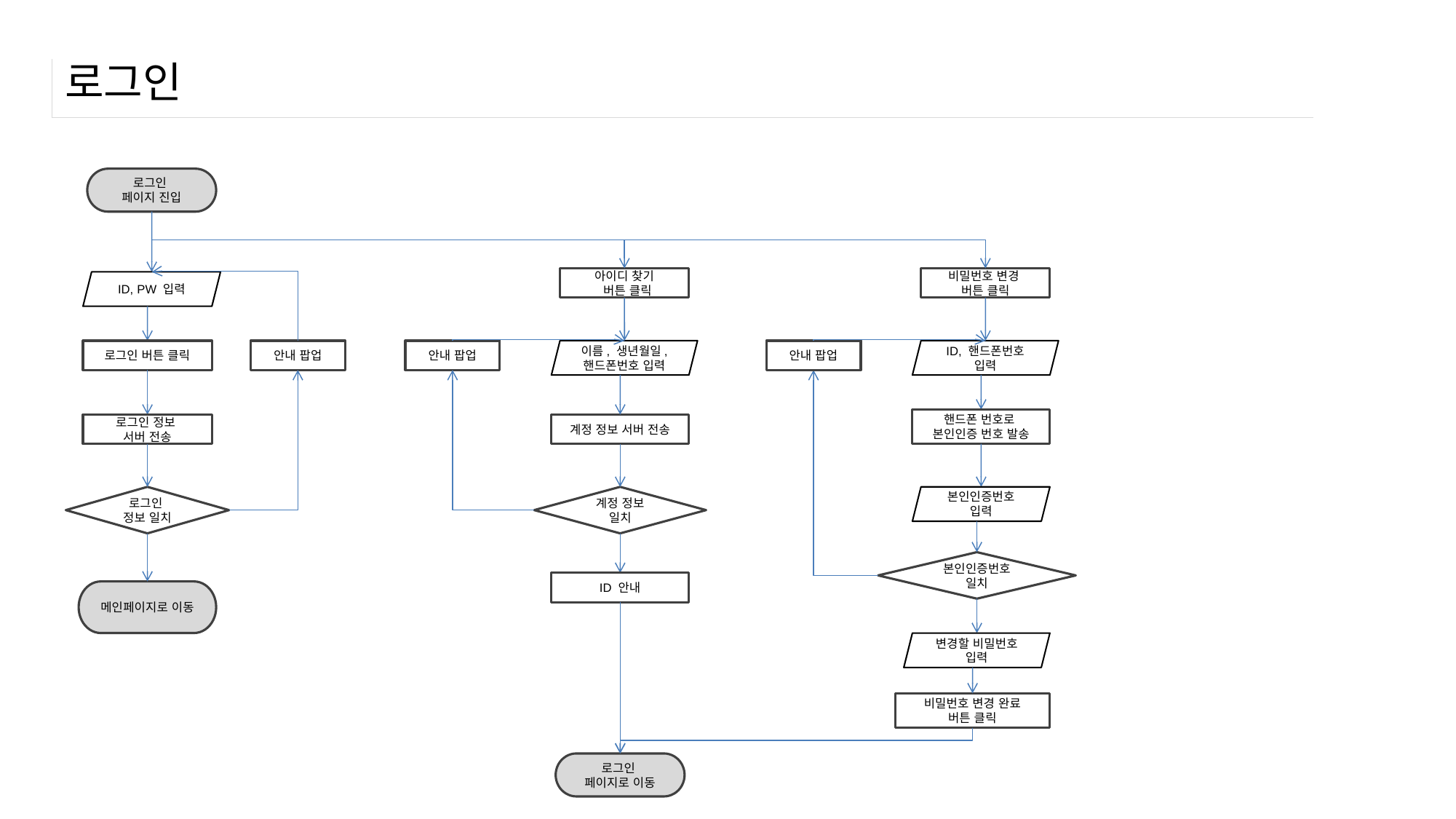

# 로그인
로그인
페이지 진입
아이디 찾기
 버튼 클릭
비밀번호 변경
버튼 클릭
ID, PW 입력
로그인 버튼 클릭
안내 팝업
안내 팝업
이름, 생년월일, 핸드폰번호 입력
안내 팝업
ID, 핸드폰번호 입력
핸드폰 번호로
본인인증 번호 발송
로그인 정보
서버 전송
계정 정보 서버 전송
로그인
정보 일치
계정 정보 일치
본인인증번호 입력
본인인증번호 일치
ID 안내
메인페이지로 이동
변경할 비밀번호 입력
비밀번호 변경 완료
버튼 클릭
로그인
페이지로 이동